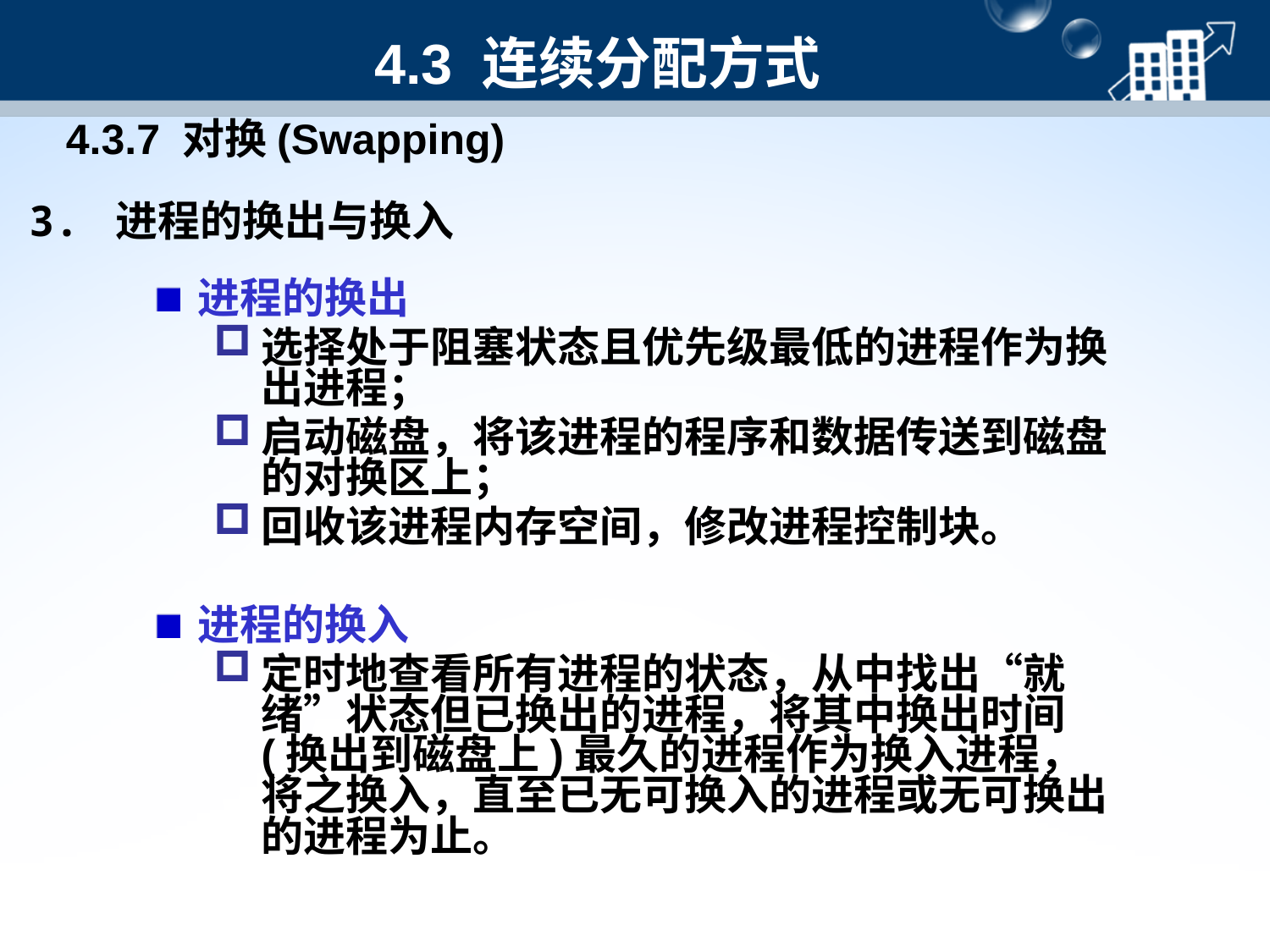

4.3 连续分配方式
4.3.7 对换(Swapping)
3. 进程的换出与换入
进程的换出
选择处于阻塞状态且优先级最低的进程作为换出进程；
启动磁盘，将该进程的程序和数据传送到磁盘的对换区上；
回收该进程内存空间，修改进程控制块。

进程的换入
定时地查看所有进程的状态，从中找出“就绪”状态但已换出的进程，将其中换出时间(换出到磁盘上)最久的进程作为换入进程，将之换入，直至已无可换入的进程或无可换出的进程为止。